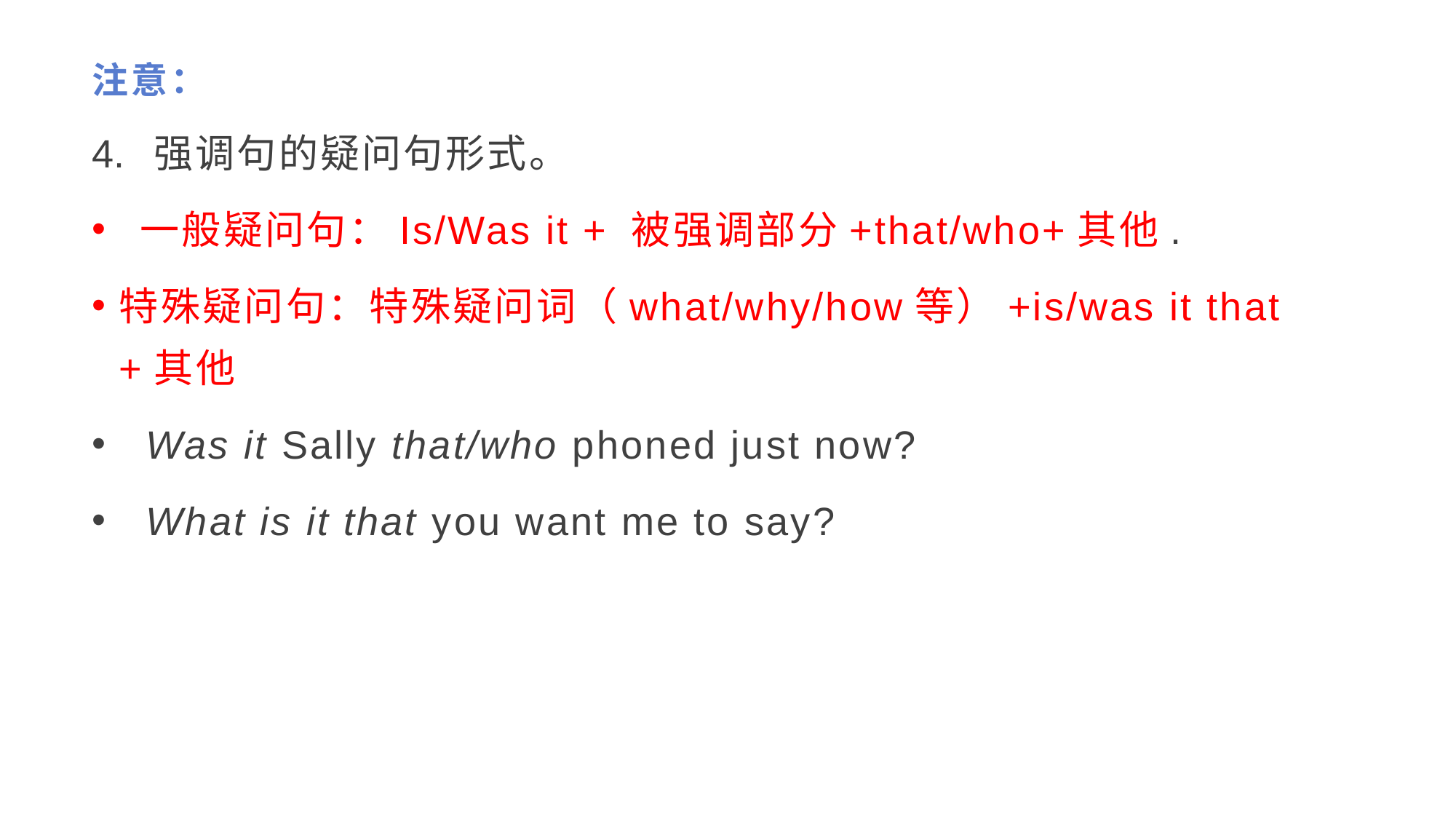

# 注意：
强调句的疑问句形式。
 一般疑问句：Is/Was it + 被强调部分+that/who+其他.
特殊疑问句：特殊疑问词（what/why/how等）+is/was it that +其他
  Was it Sally that/who phoned just now?
  What is it that you want me to say?